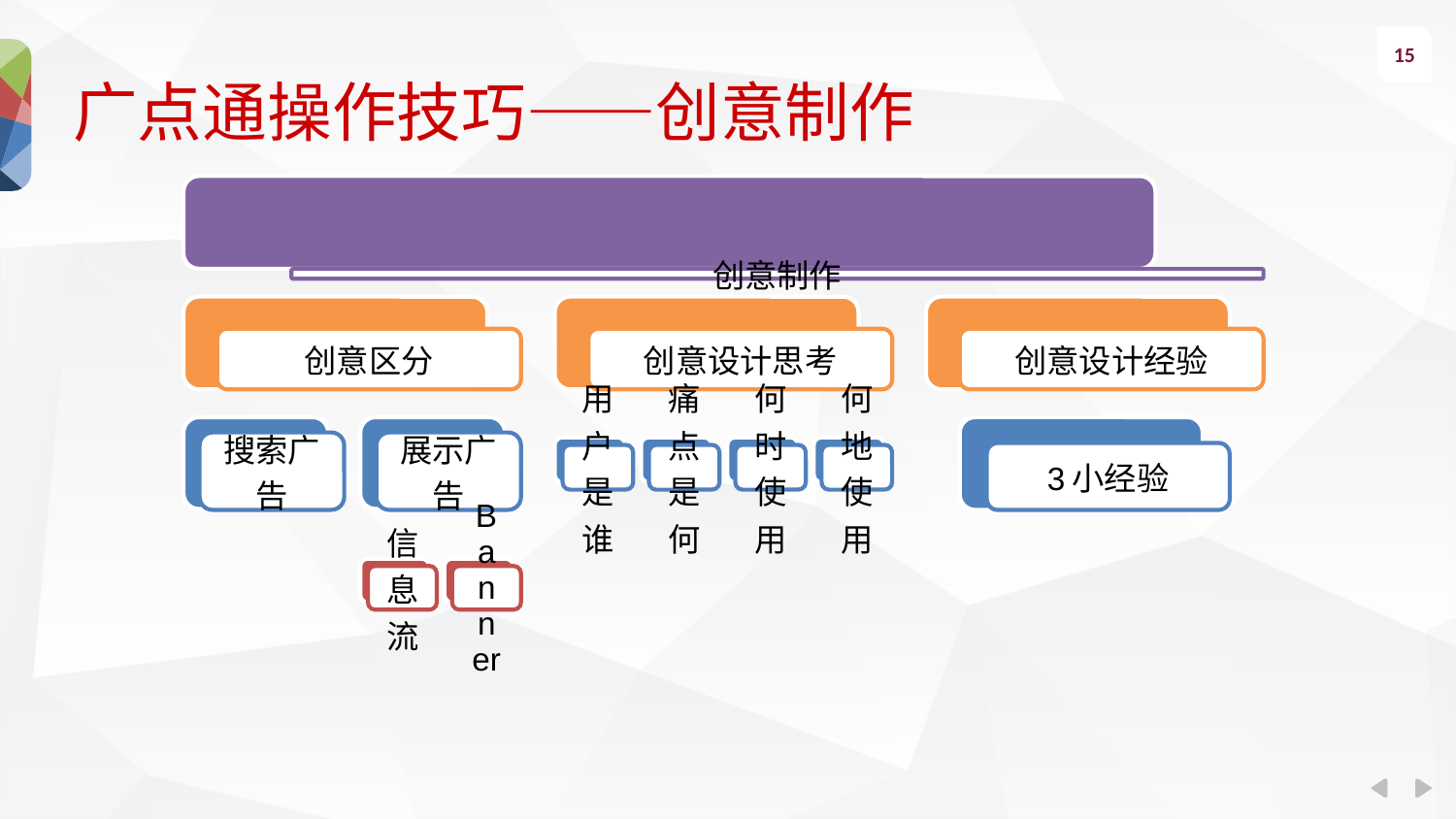

广点通操作技巧——创意制作
创意制作
创意设计经验
创意区分
创意设计思考
搜索广告
展示广告
用户是谁
3小经验